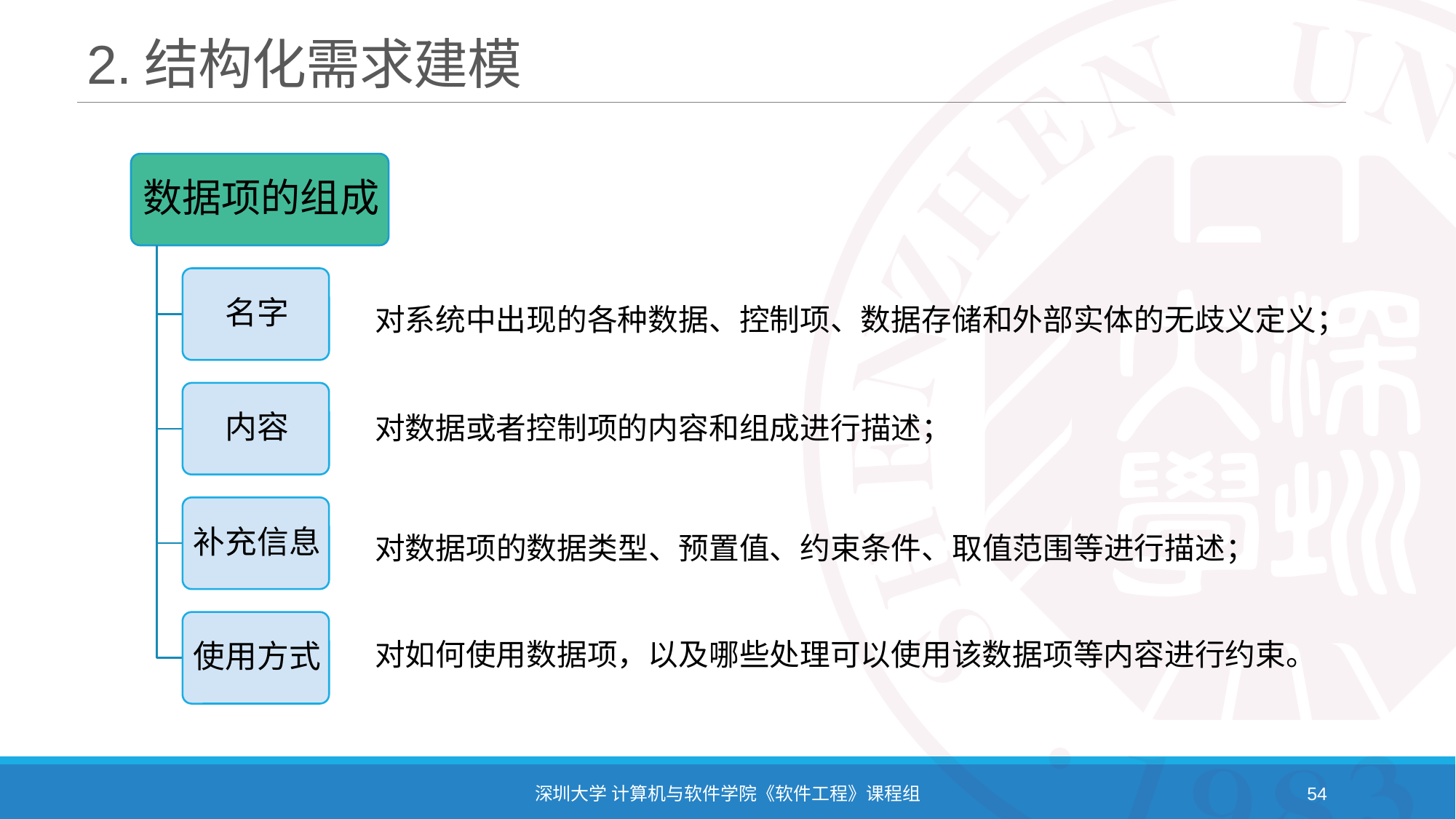

# 2.结构化需求建模
数据项的组成
名字
内容
补充信息
使用方式
对系统中出现的各种数据、控制项、数据存储和外部实体的无歧义定义；
对数据或者控制项的内容和组成进行描述；
对数据项的数据类型、预置值、约束条件、取值范围等进行描述；
对如何使用数据项，以及哪些处理可以使用该数据项等内容进行约束。
深圳大学 计算机与软件学院《软件工程》课程组
54